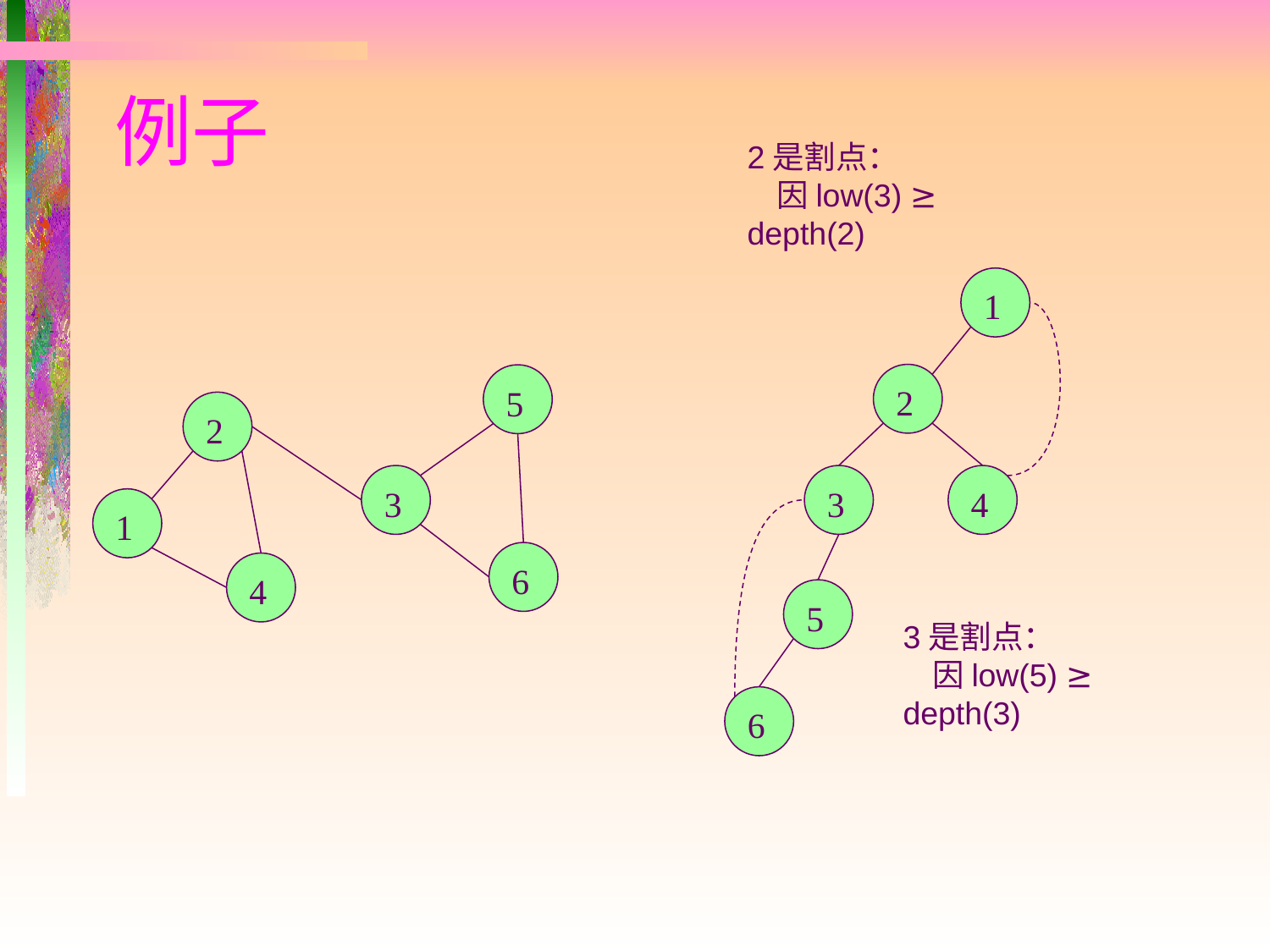

# 例子
2是割点：
   因low(3) ≥ depth(2)
1
2
5
2
3
3
4
1
6
4
5
3是割点：
   因low(5) ≥ depth(3)
6